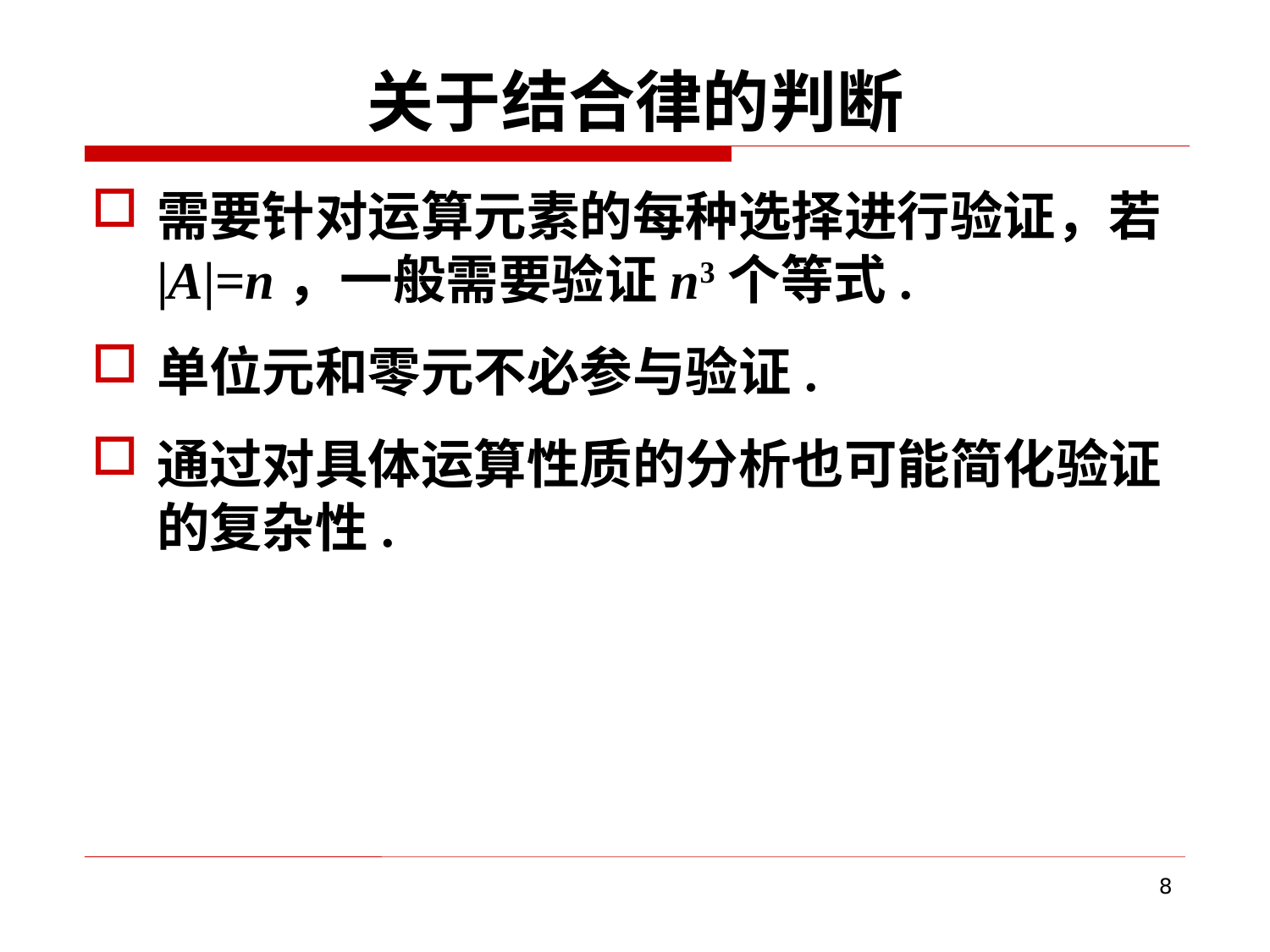

# 关于结合律的判断
需要针对运算元素的每种选择进行验证，若|A|=n，一般需要验证n3个等式.
单位元和零元不必参与验证.
通过对具体运算性质的分析也可能简化验证的复杂性.

8